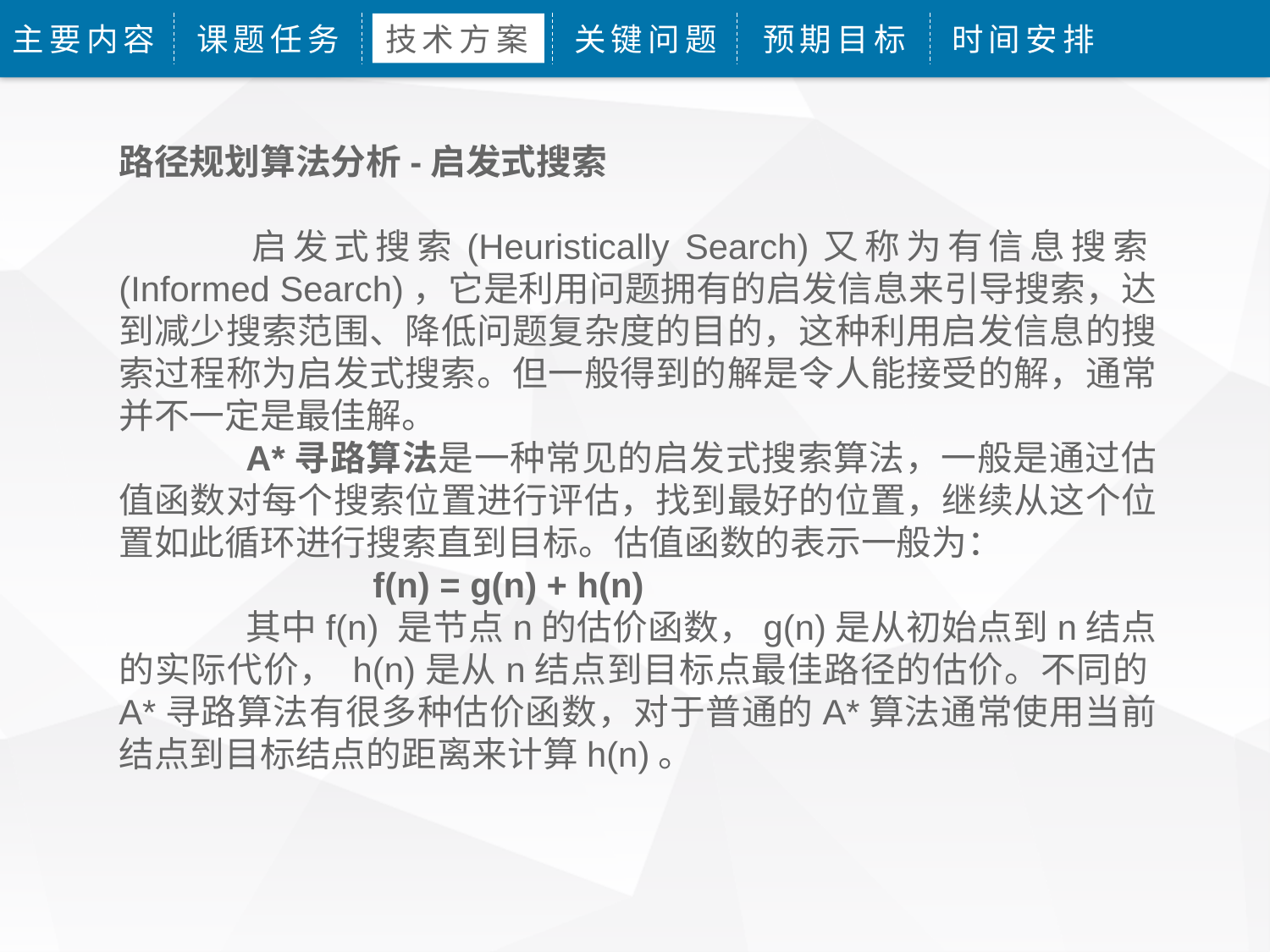

主要内容
课题任务
技术方案
关键问题
预期目标
时间安排

路径规划算法分析-启发式搜索

	启发式搜索(Heuristically Search)又称为有信息搜索(Informed Search)，它是利用问题拥有的启发信息来引导搜索，达到减少搜索范围、降低问题复杂度的目的，这种利用启发信息的搜索过程称为启发式搜索。但一般得到的解是令人能接受的解，通常并不一定是最佳解。
	A*寻路算法是一种常见的启发式搜索算法，一般是通过估值函数对每个搜索位置进行评估，找到最好的位置，继续从这个位置如此循环进行搜索直到目标。估值函数的表示一般为：
		f(n) = g(n) + h(n)
	其中f(n) 是节点n的估价函数，g(n)是从初始点到n结点的实际代价， h(n)是从n结点到目标点最佳路径的估价。不同的A*寻路算法有很多种估价函数，对于普通的A*算法通常使用当前结点到目标结点的距离来计算h(n)。